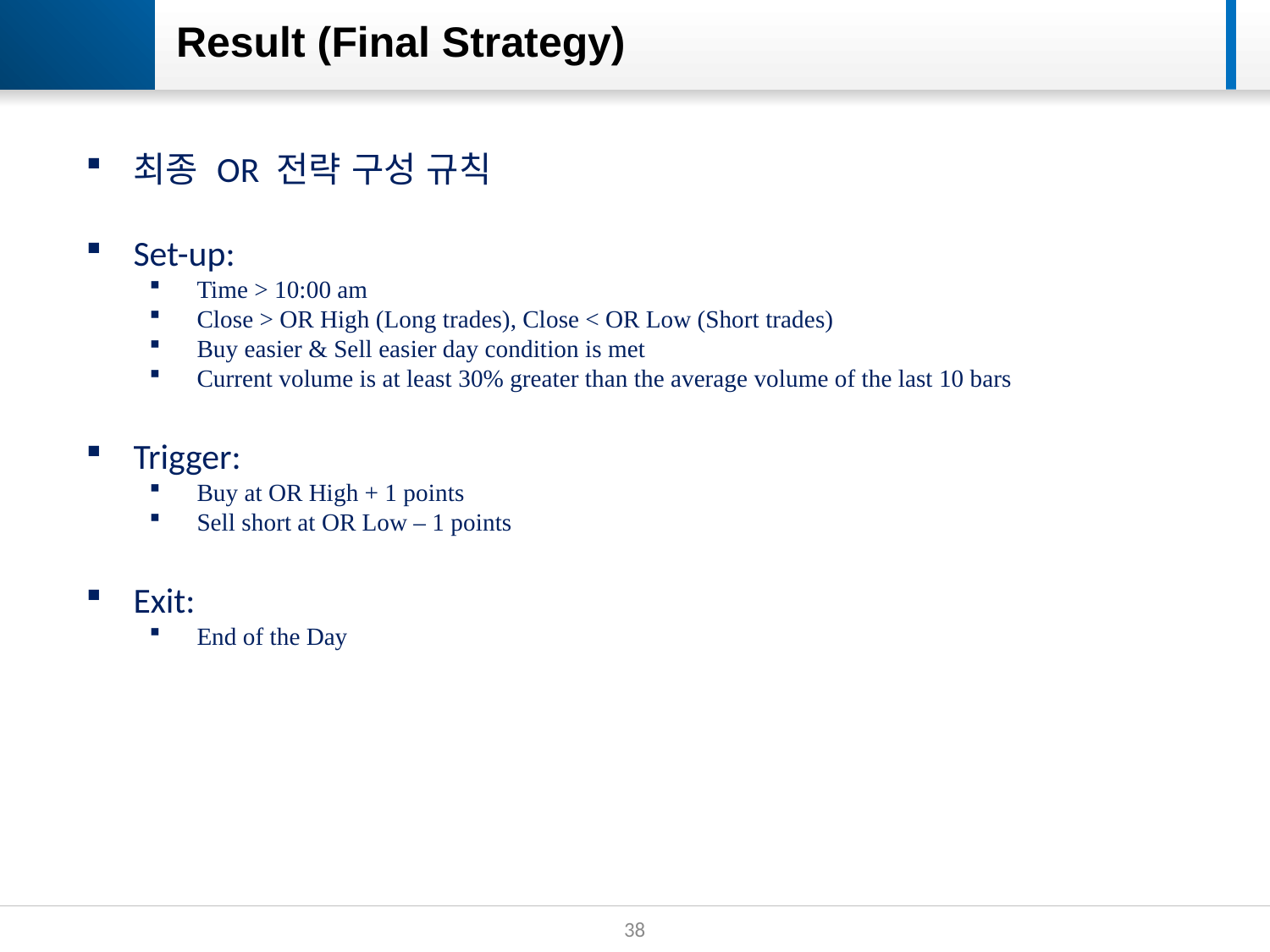

# Result (Final Strategy)
최종 OR 전략 구성 규칙

Set-up:
Time > 10:00 am
Close > OR High (Long trades), Close < OR Low (Short trades)
Buy easier & Sell easier day condition is met
Current volume is at least 30% greater than the average volume of the last 10 bars

Trigger:
Buy at OR High + 1 points
Sell short at OR Low – 1 points

Exit:
End of the Day